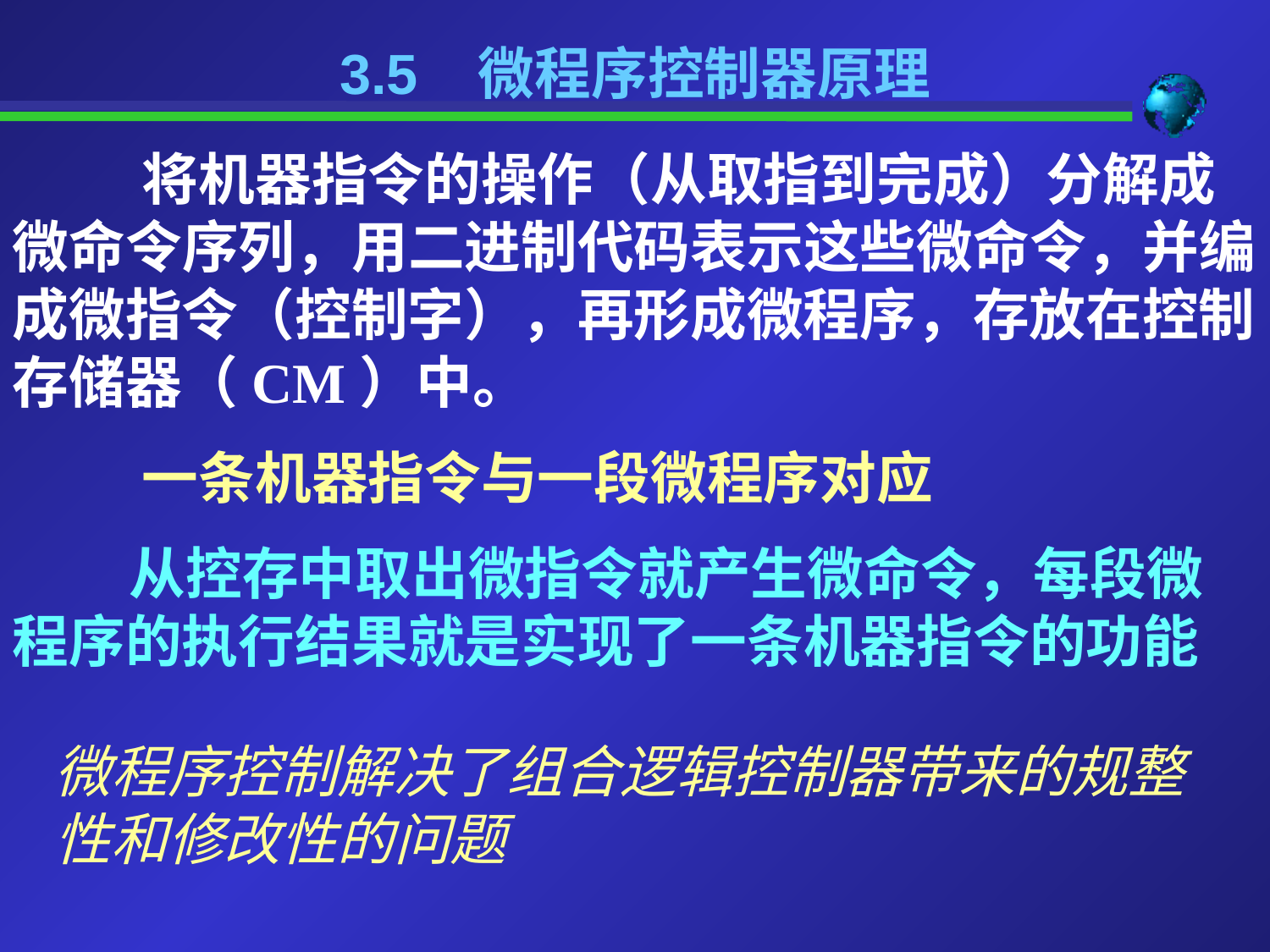

3.5   微程序控制器原理
         将机器指令的操作（从取指到完成）分解成微命令序列，用二进制代码表示这些微命令，并编成微指令（控制字），再形成微程序，存放在控制存储器（CM）中。
         一条机器指令与一段微程序对应
        从控存中取出微指令就产生微命令，每段微程序的执行结果就是实现了一条机器指令的功能
微程序控制解决了组合逻辑控制器带来的规整性和修改性的问题
64